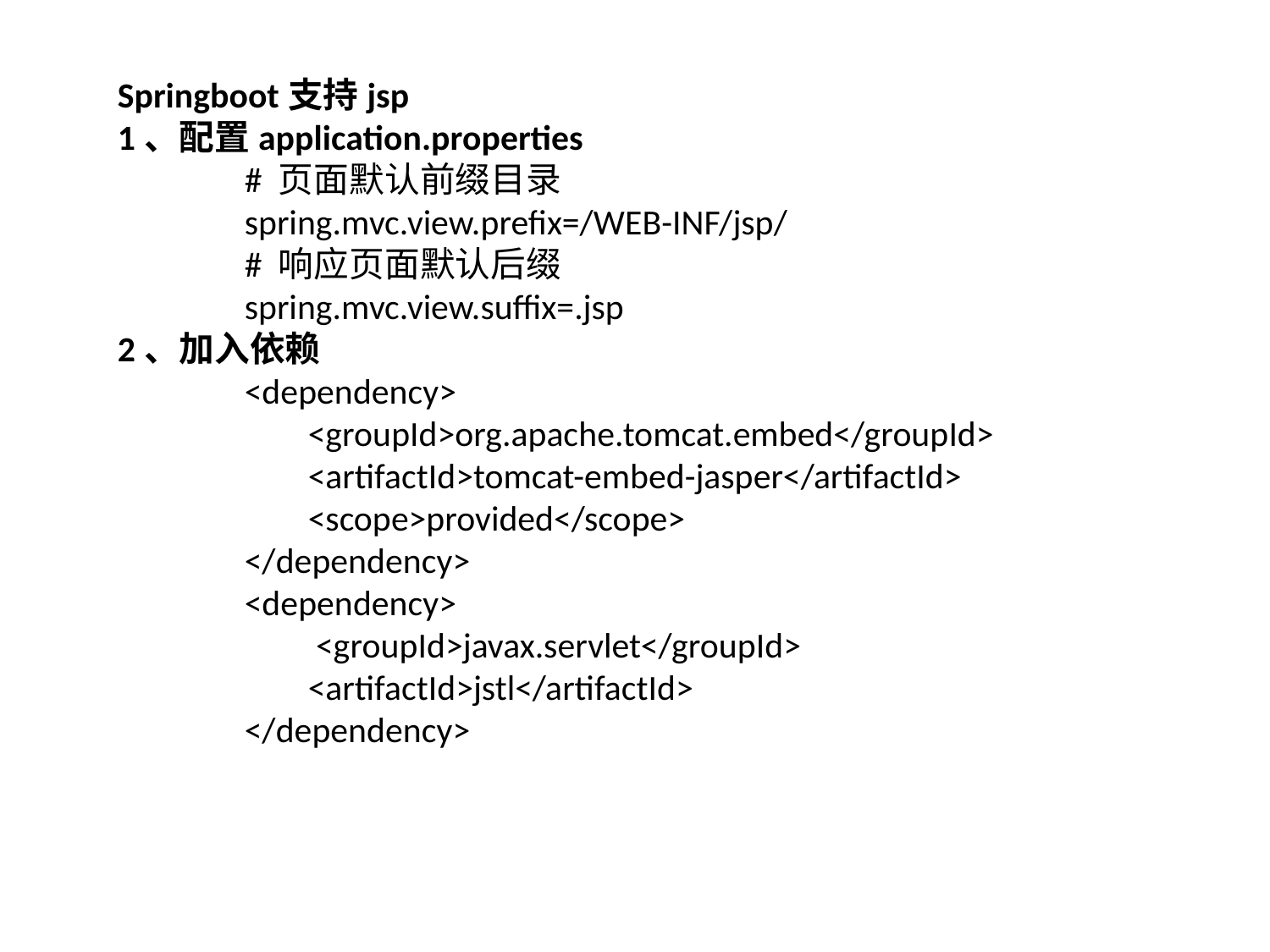

Springboot支持jsp
1、配置application.properties
	# 页面默认前缀目录
	spring.mvc.view.prefix=/WEB-INF/jsp/
	# 响应页面默认后缀
	spring.mvc.view.suffix=.jsp
2、加入依赖
	<dependency>
<groupId>org.apache.tomcat.embed</groupId>
<artifactId>tomcat-embed-jasper</artifactId>
<scope>provided</scope>
</dependency>
<dependency>
 <groupId>javax.servlet</groupId>
<artifactId>jstl</artifactId>
</dependency>